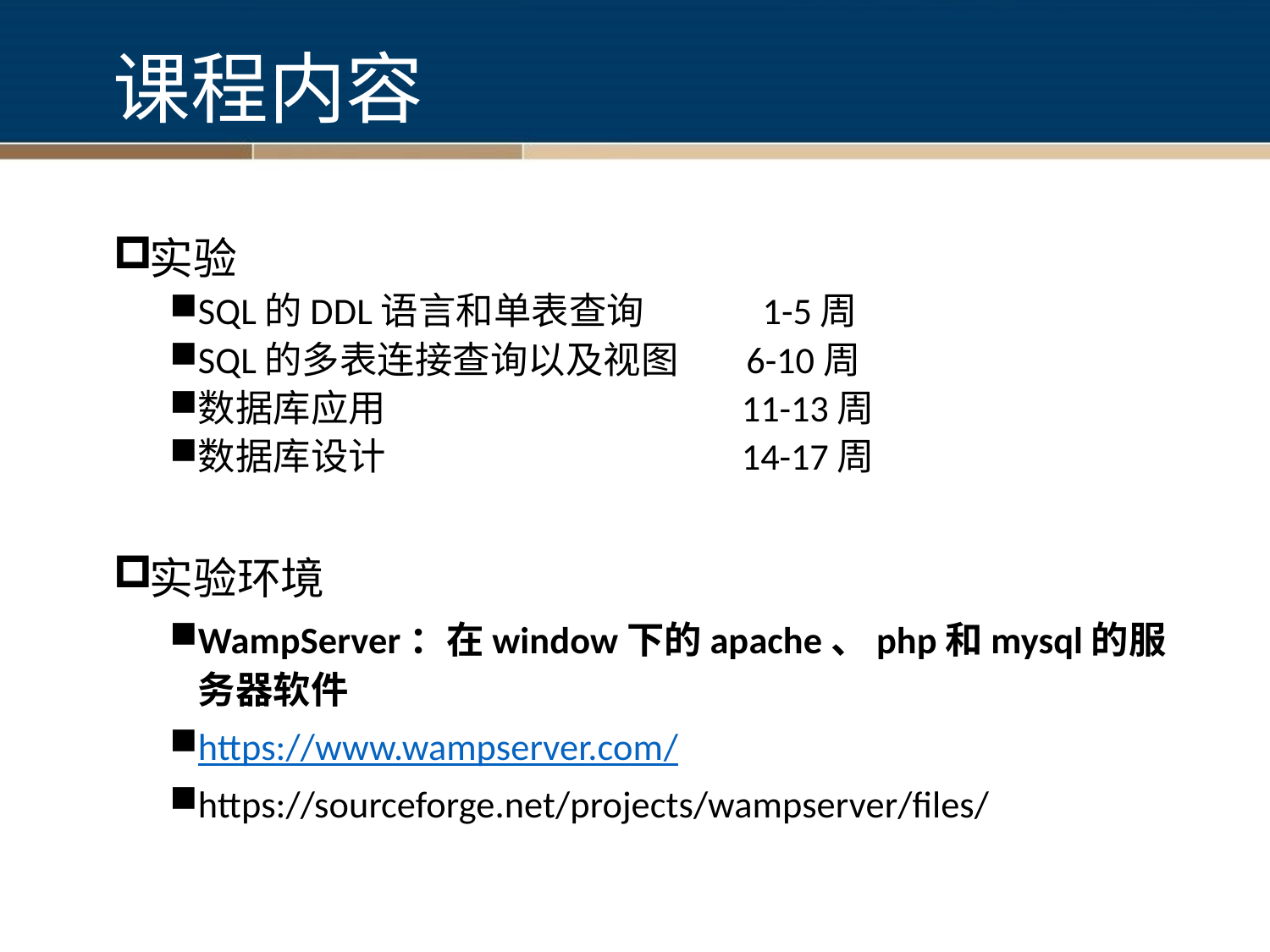

# 课程内容
实验
SQL的DDL语言和单表查询             1-5周
SQL的多表连接查询以及视图       6-10周
数据库应用                                         11-13周
数据库设计                                         14-17周

实验环境
WampServer：在window下的apache、php和mysql的服务器软件
https://www.wampserver.com/
https://sourceforge.net/projects/wampserver/files/